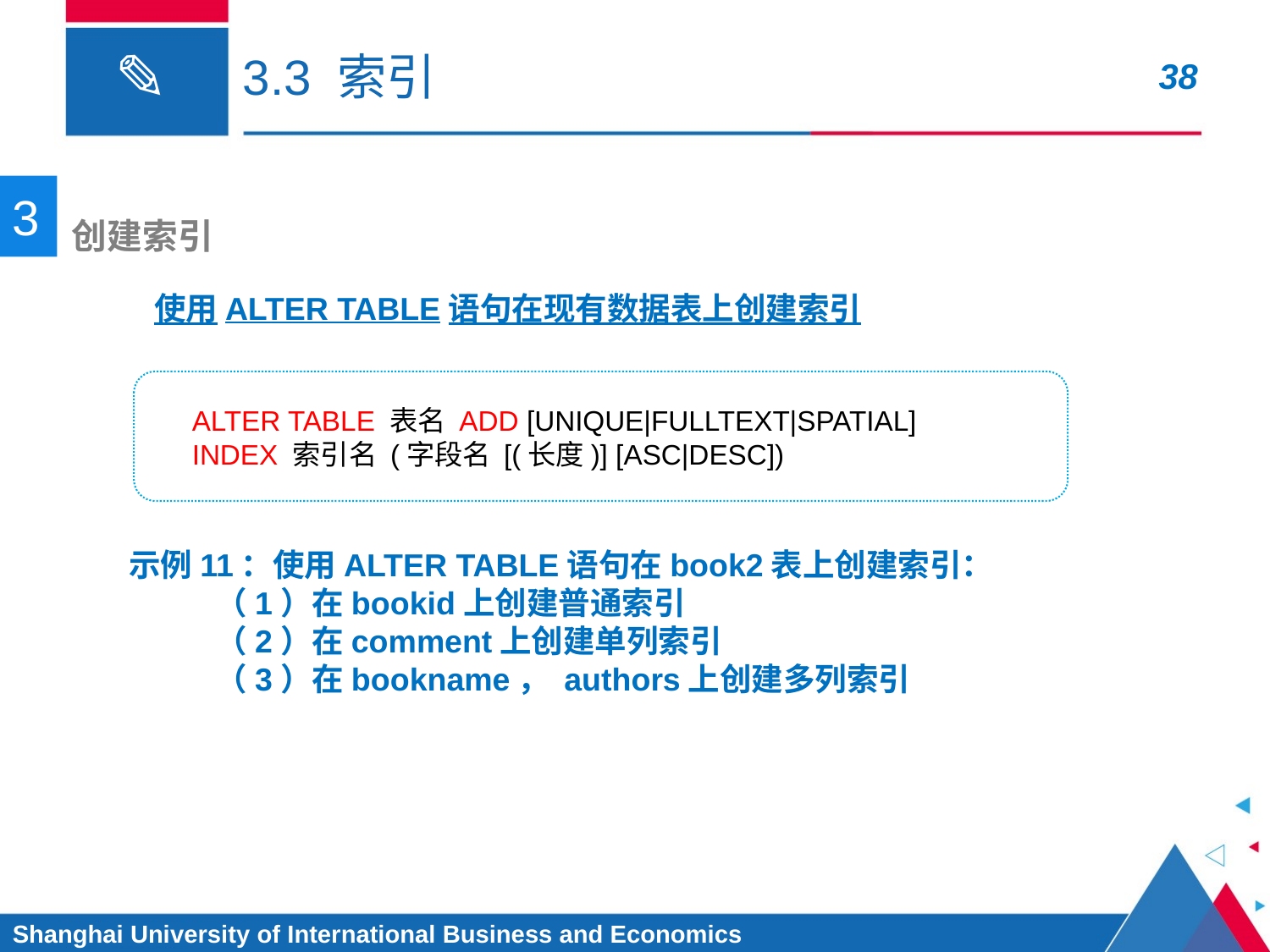

# 3.3 索引

3
创建索引
使用ALTER TABLE语句在现有数据表上创建索引

ALTER TABLE 表名 ADD [UNIQUE|FULLTEXT|SPATIAL]
INDEX 索引名 (字段名 [(长度)] [ASC|DESC])
示例11：使用ALTER TABLE语句在book2表上创建索引：
           （1）在bookid上创建普通索引
           （2）在comment上创建单列索引
           （3）在bookname， authors上创建多列索引